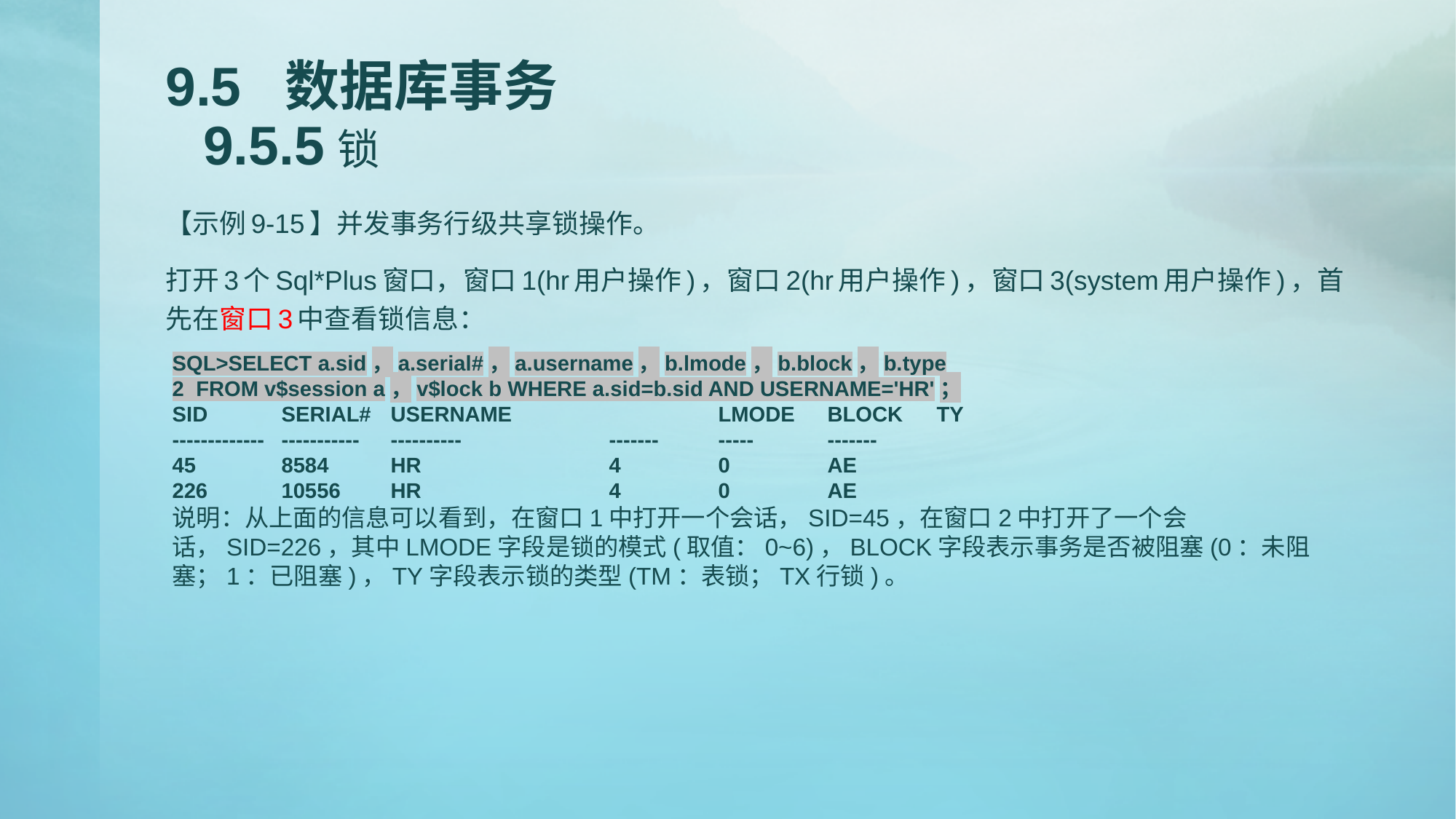

# 9.5  数据库事务 9.5.5锁
【示例9-15】并发事务行级共享锁操作。
打开3个Sql*Plus窗口，窗口1(hr用户操作)，窗口2(hr用户操作)，窗口3(system用户操作)，首先在窗口3中查看锁信息：
SQL>SELECT a.sid，a.serial#，a.username，b.lmode，b.block，b.type
2  FROM v$session a，v$lock b WHERE a.sid=b.sid AND USERNAME='HR'；
SID	SERIAL#	USERNAME		LMODE	BLOCK	TY
-------------	-----------	----------		-------	-----	-------
45	8584	HR		4	0	AE
226	10556	HR		4	0	AE
说明：从上面的信息可以看到，在窗口1中打开一个会话，SID=45，在窗口2中打开了一个会话，SID=226，其中LMODE字段是锁的模式(取值：0~6)，BLOCK字段表示事务是否被阻塞(0：未阻塞；1：已阻塞)，TY字段表示锁的类型(TM：表锁；TX行锁)。